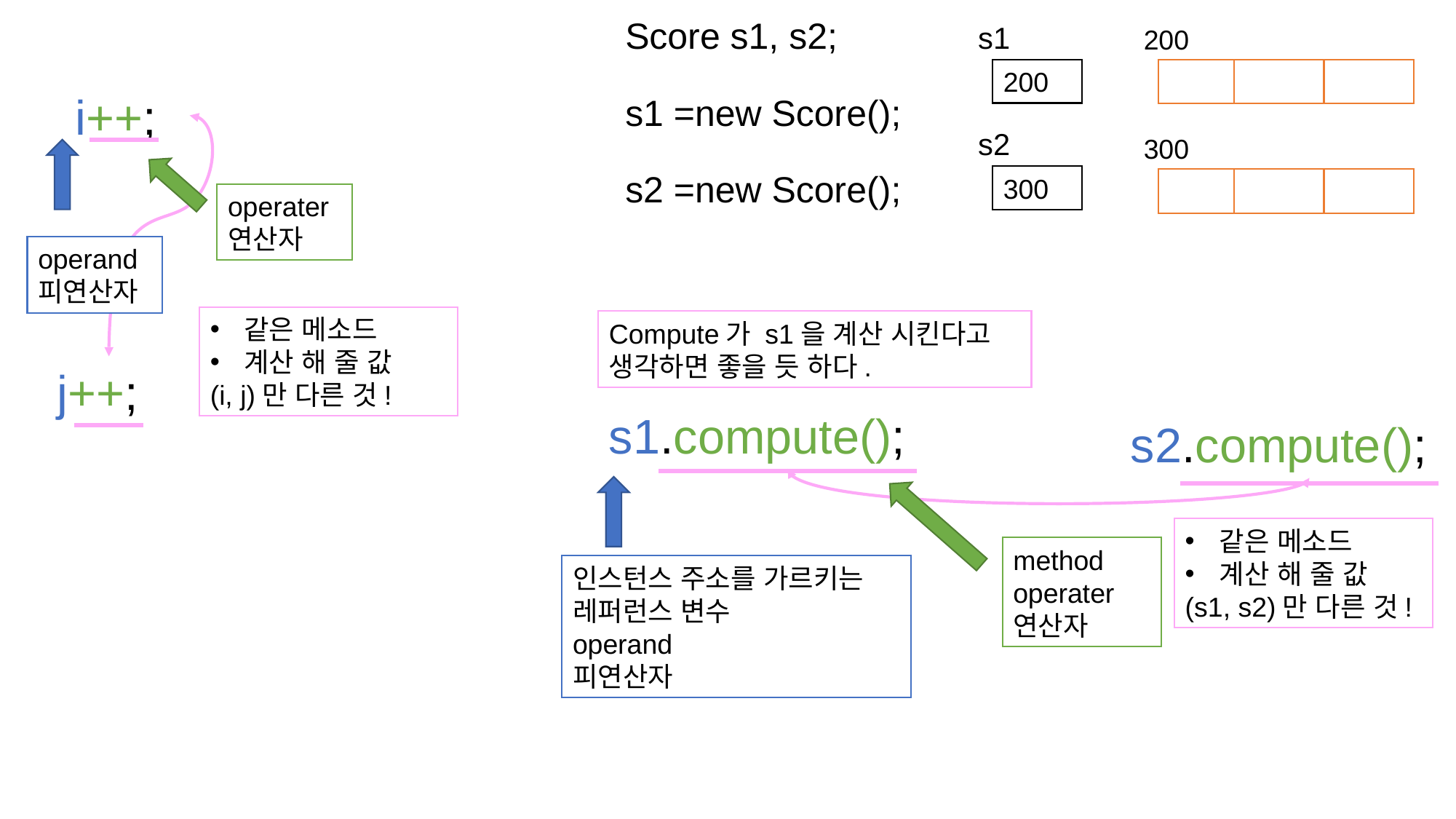

Score s1, s2;
s1
200
200

i++;
s1 =new Score();
s2
300

s2 =new Score();
300

operater연산자
operand
피연산자
같은 메소드
계산 해 줄 값
(i, j)만 다른 것!
Compute가 s1을 계산 시킨다고 생각하면 좋을 듯 하다.
j++;
s1.compute();
s2.compute();

같은 메소드
계산 해 줄 값
(s1, s2)만 다른 것!
method
operater
연산자
인스턴스 주소를 가르키는 레퍼런스 변수
operand
피연산자